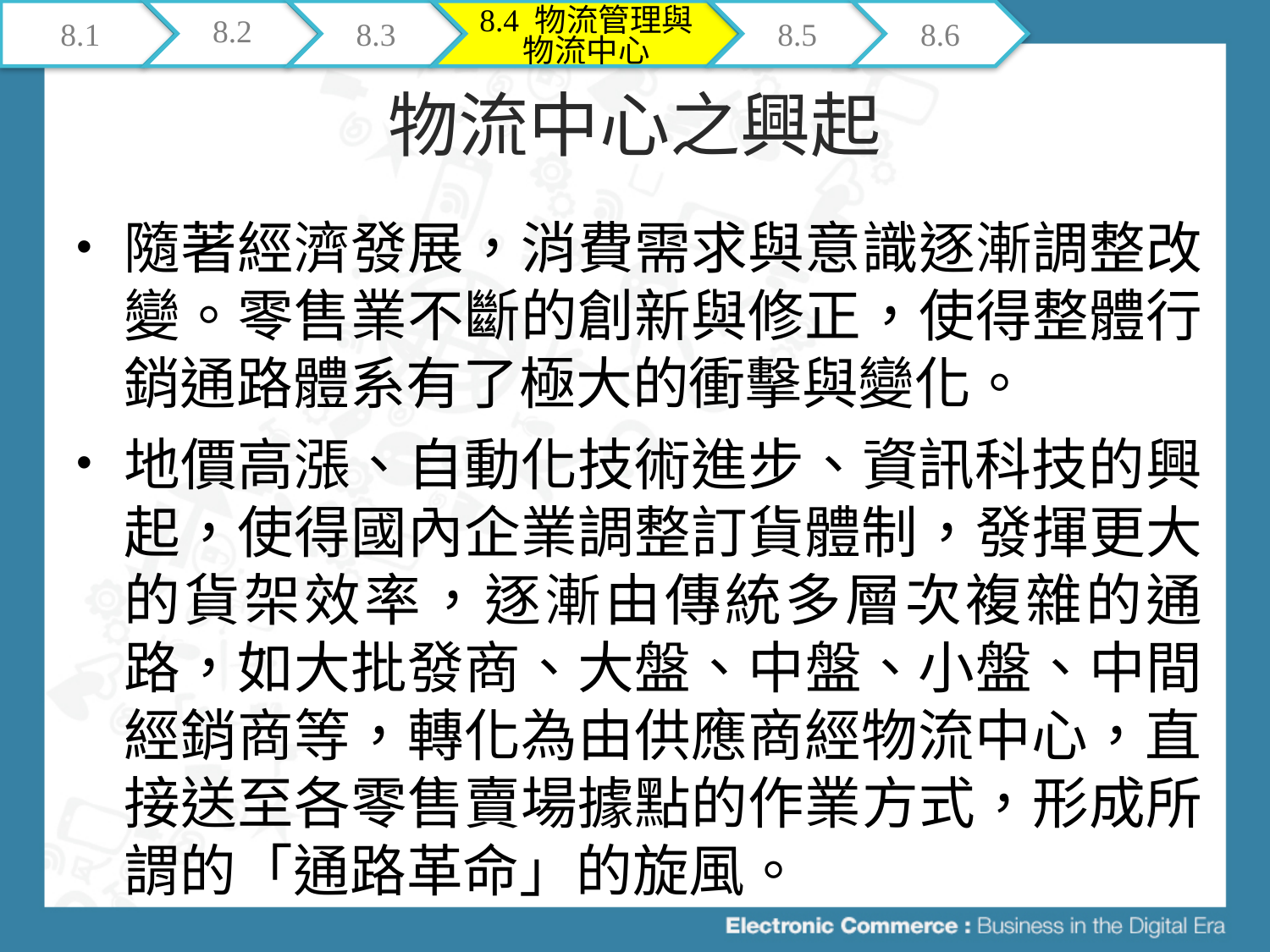

8.1
8.2
8.3
8.4 物流管理與物流中心
8.5
8.6
# 物流中心之興起
隨著經濟發展，消費需求與意識逐漸調整改變。零售業不斷的創新與修正，使得整體行銷通路體系有了極大的衝擊與變化。
地價高漲、自動化技術進步、資訊科技的興起，使得國內企業調整訂貨體制，發揮更大的貨架效率，逐漸由傳統多層次複雜的通路，如大批發商、大盤、中盤、小盤、中間經銷商等，轉化為由供應商經物流中心，直接送至各零售賣場據點的作業方式，形成所謂的「通路革命」的旋風。